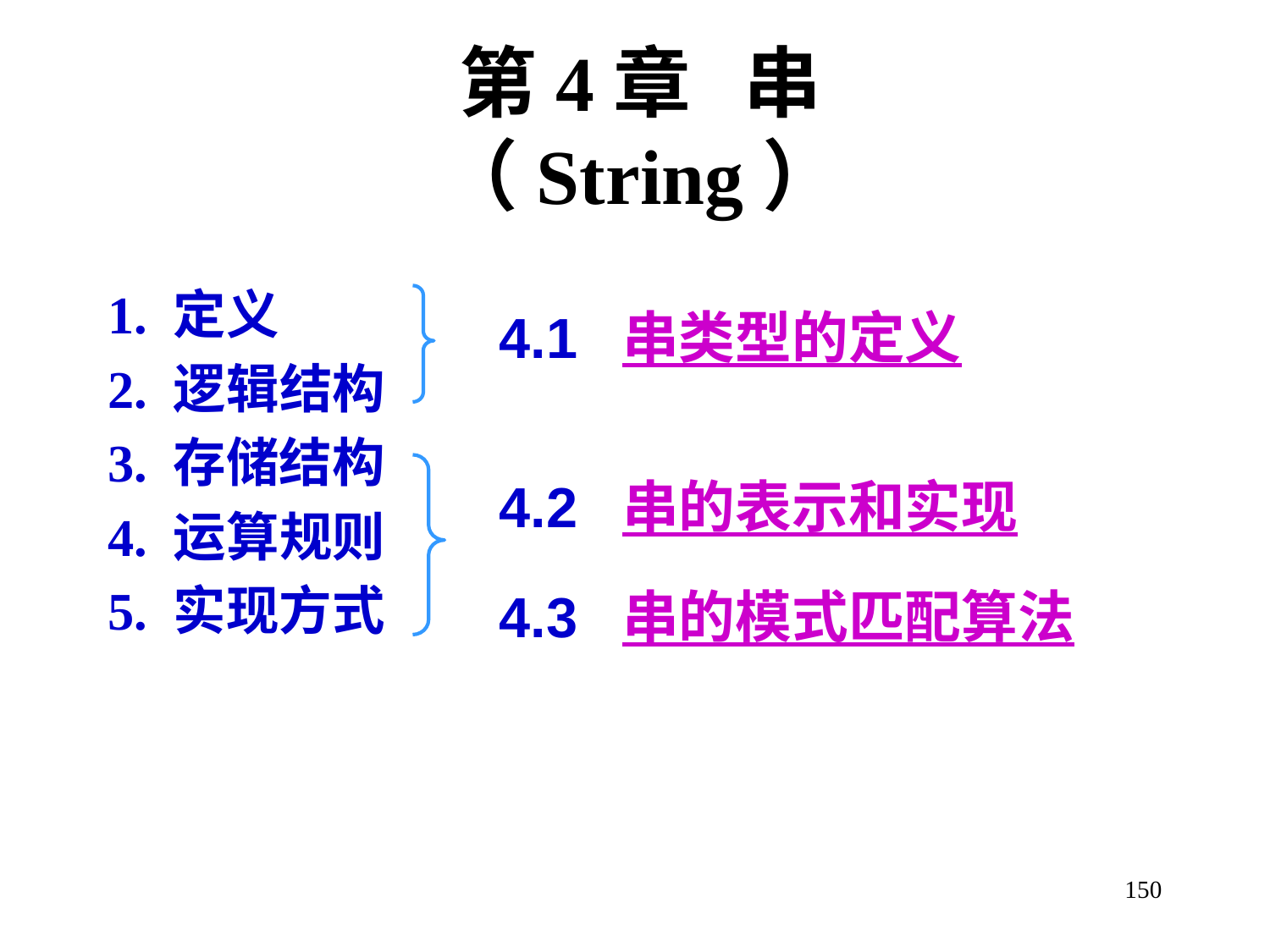

# 第4章   串（String）
1. 定义
2. 逻辑结构
3. 存储结构
4. 运算规则
5. 实现方式

4.1  串类型的定义

4.2  串的表示和实现
4.3  串的模式匹配算法
150